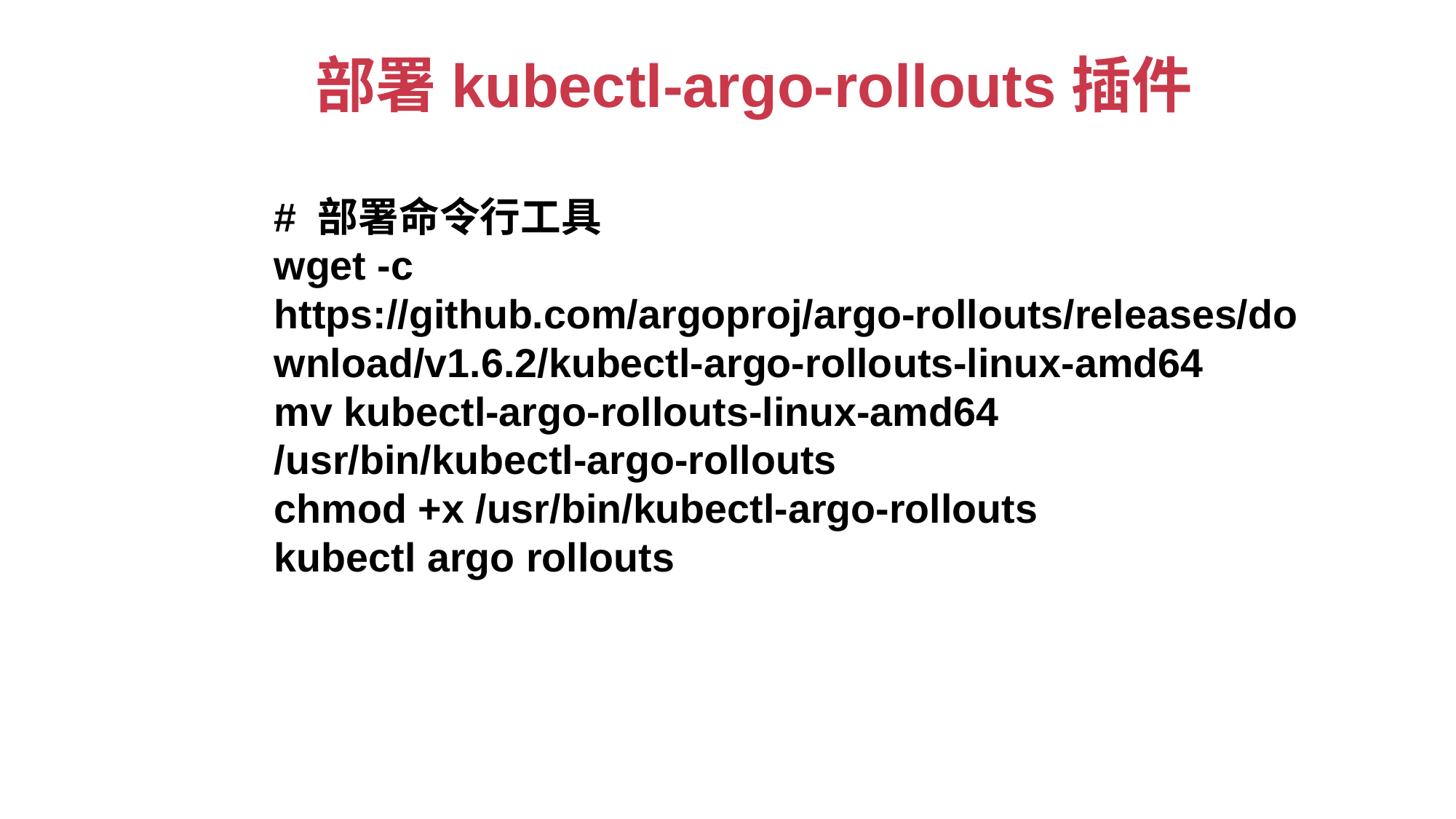

部署kubectl-argo-rollouts插件
# 部署命令行工具
wget -c https://github.com/argoproj/argo-rollouts/releases/download/v1.6.2/kubectl-argo-rollouts-linux-amd64
mv kubectl-argo-rollouts-linux-amd64 /usr/bin/kubectl-argo-rollouts
chmod +x /usr/bin/kubectl-argo-rollouts
kubectl argo rollouts